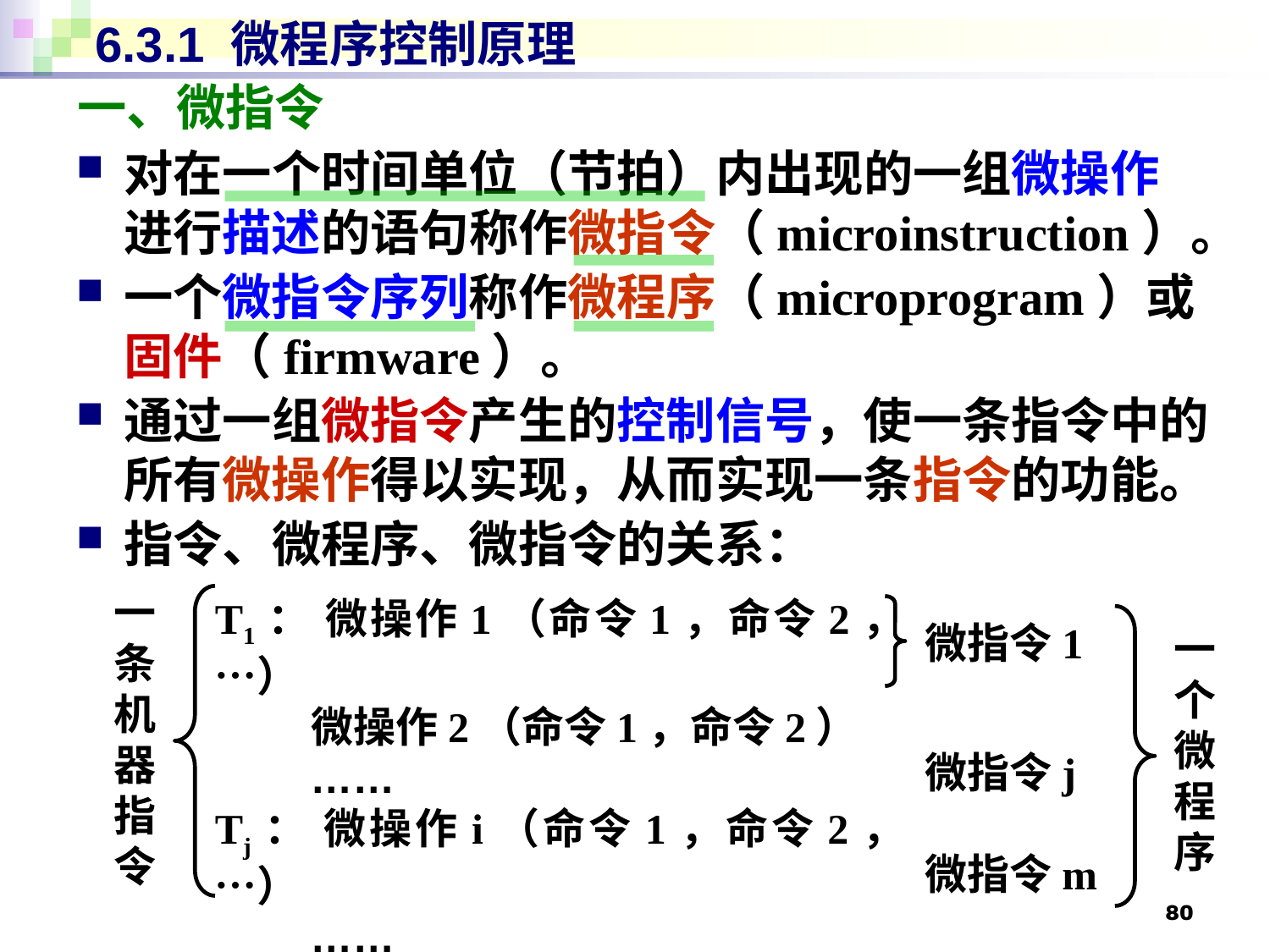

# 6.3.1 微程序控制原理
一、微指令
对在一个时间单位（节拍）内出现的一组微操作
进行描述的语句称作微指令（microinstruction）。
一个微指令序列称作微程序（microprogram）或
固件（firmware）。
通过一组微指令产生的控制信号，使一条指令中的所有微操作得以实现，从而实现一条指令的功能。
指令、微程序、微指令的关系：
一条机器指令

T1： 微操作1（命令1，命令2，…）
         微操作2（命令1，命令2）
         ……
Tj： 微操作i（命令1，命令2，…）
         ……
Tm：微操作n（命令1）

微指令1
一个微程序
微指令j

微指令m
80